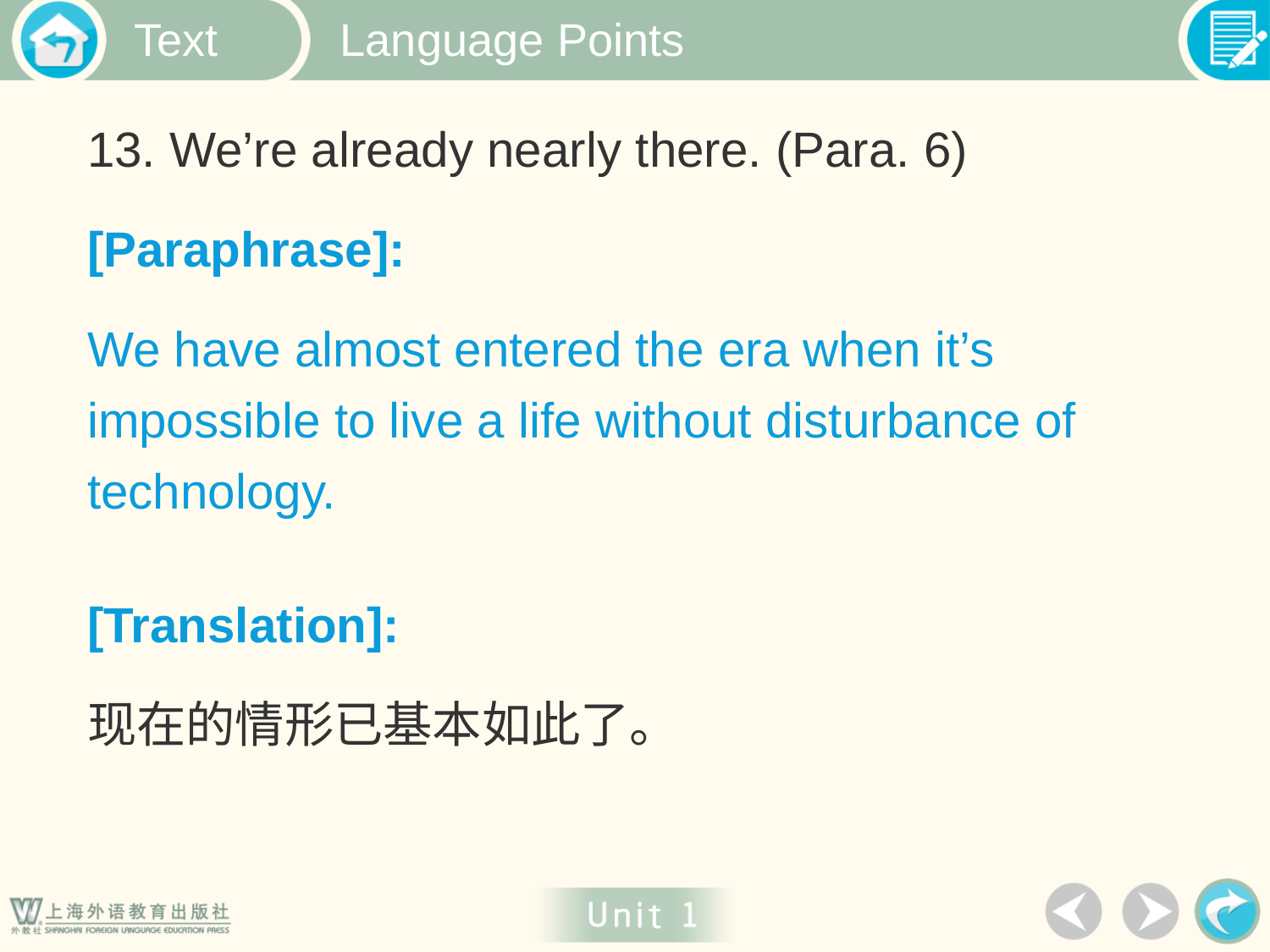

Language Points

13. We’re already nearly there. (Para. 6)
[Paraphrase]:
We have almost entered the era when it’s impossible to live a life without disturbance of technology.
[Translation]:
现在的情形已基本如此了。